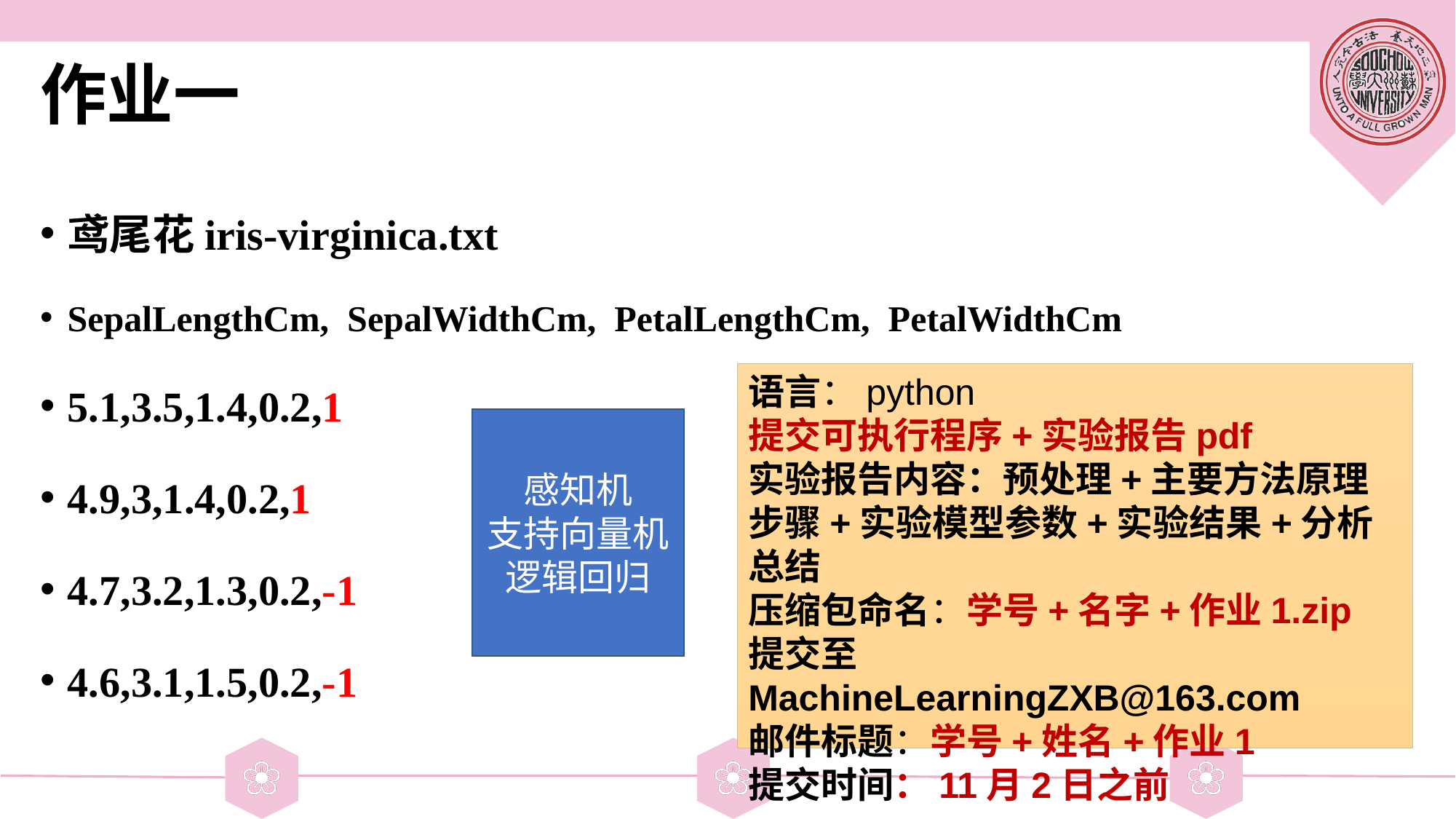

# 作业一
鸢尾花iris-virginica.txt
SepalLengthCm,  SepalWidthCm,  PetalLengthCm,  PetalWidthCm
5.1,3.5,1.4,0.2,1
4.9,3,1.4,0.2,1
4.7,3.2,1.3,0.2,-1
4.6,3.1,1.5,0.2,-1
语言：python
提交可执行程序+实验报告pdf
实验报告内容：预处理+主要方法原理步骤+实验模型参数+实验结果+分析总结
压缩包命名：学号+名字+作业1.zip
提交至MachineLearningZXB@163.com
邮件标题：学号+姓名+作业1
提交时间：11月2日之前
感知机
支持向量机
逻辑回归